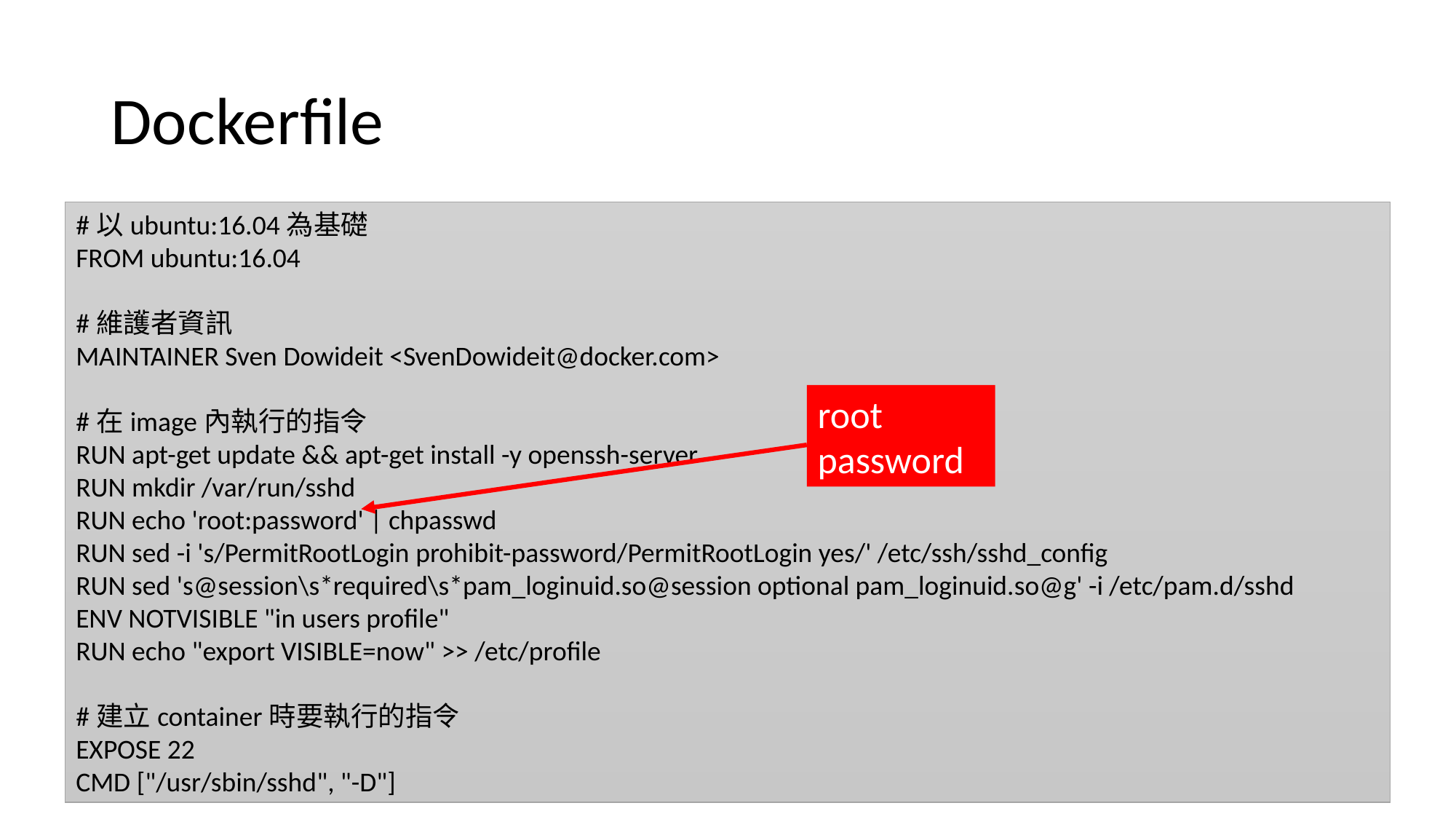

# Dockerfile
#以ubuntu:16.04為基礎
FROM ubuntu:16.04

#維護者資訊
MAINTAINER Sven Dowideit <SvenDowideit@docker.com>

#在image內執行的指令
RUN apt-get update && apt-get install -y openssh-server
RUN mkdir /var/run/sshd
RUN echo 'root:password' | chpasswd
RUN sed -i 's/PermitRootLogin prohibit-password/PermitRootLogin yes/' /etc/ssh/sshd_config
RUN sed 's@session\s*required\s*pam_loginuid.so@session optional pam_loginuid.so@g' -i /etc/pam.d/sshd
ENV NOTVISIBLE "in users profile"
RUN echo "export VISIBLE=now" >> /etc/profile

#建立container時要執行的指令
EXPOSE 22
CMD ["/usr/sbin/sshd", "-D"]
root
password